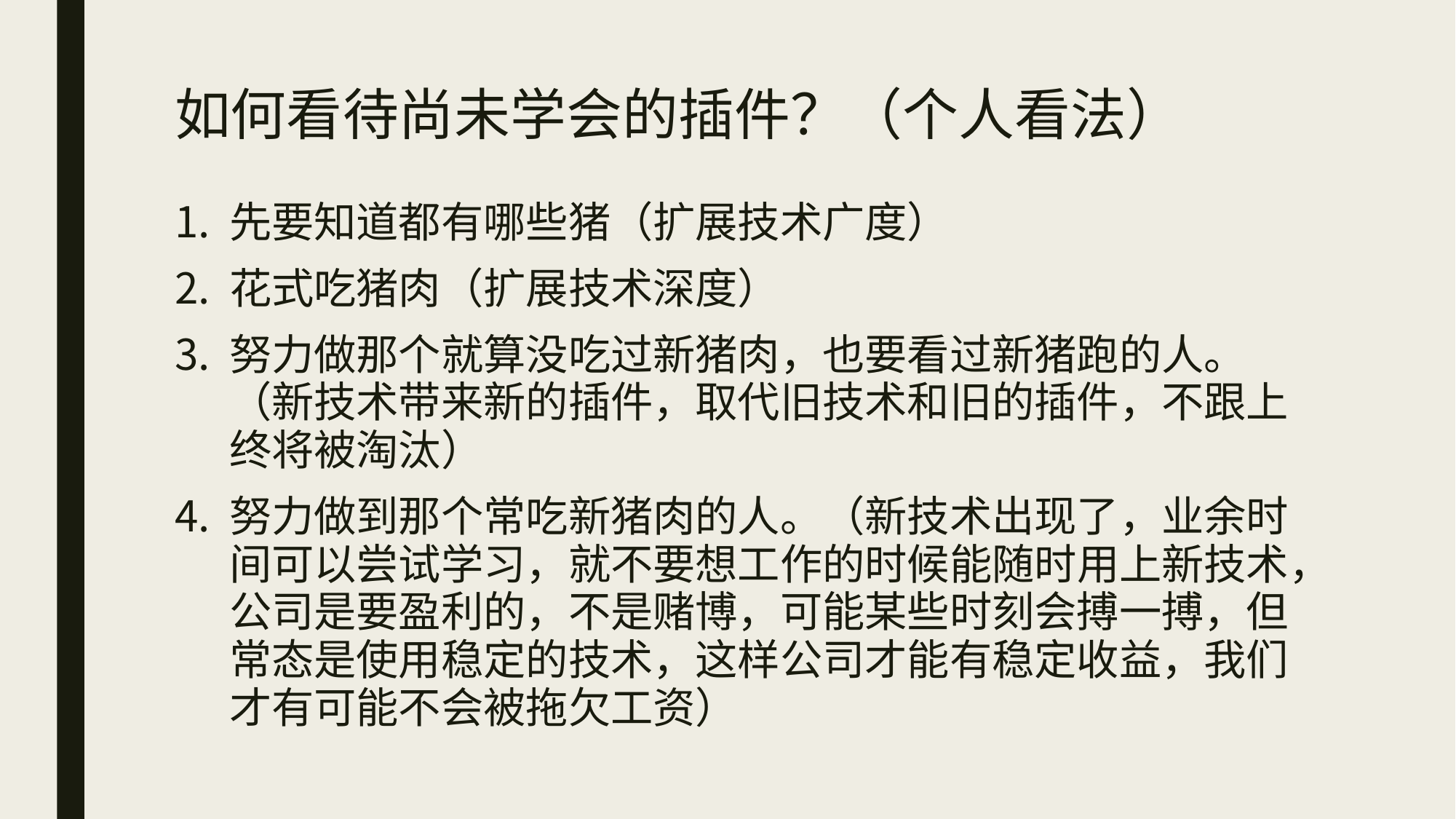

# 如何看待尚未学会的插件？（个人看法）
先要知道都有哪些猪（扩展技术广度）
花式吃猪肉（扩展技术深度）
努力做那个就算没吃过新猪肉，也要看过新猪跑的人。（新技术带来新的插件，取代旧技术和旧的插件，不跟上终将被淘汰）
努力做到那个常吃新猪肉的人。（新技术出现了，业余时间可以尝试学习，就不要想工作的时候能随时用上新技术，公司是要盈利的，不是赌博，可能某些时刻会搏一搏，但常态是使用稳定的技术，这样公司才能有稳定收益，我们才有可能不会被拖欠工资）